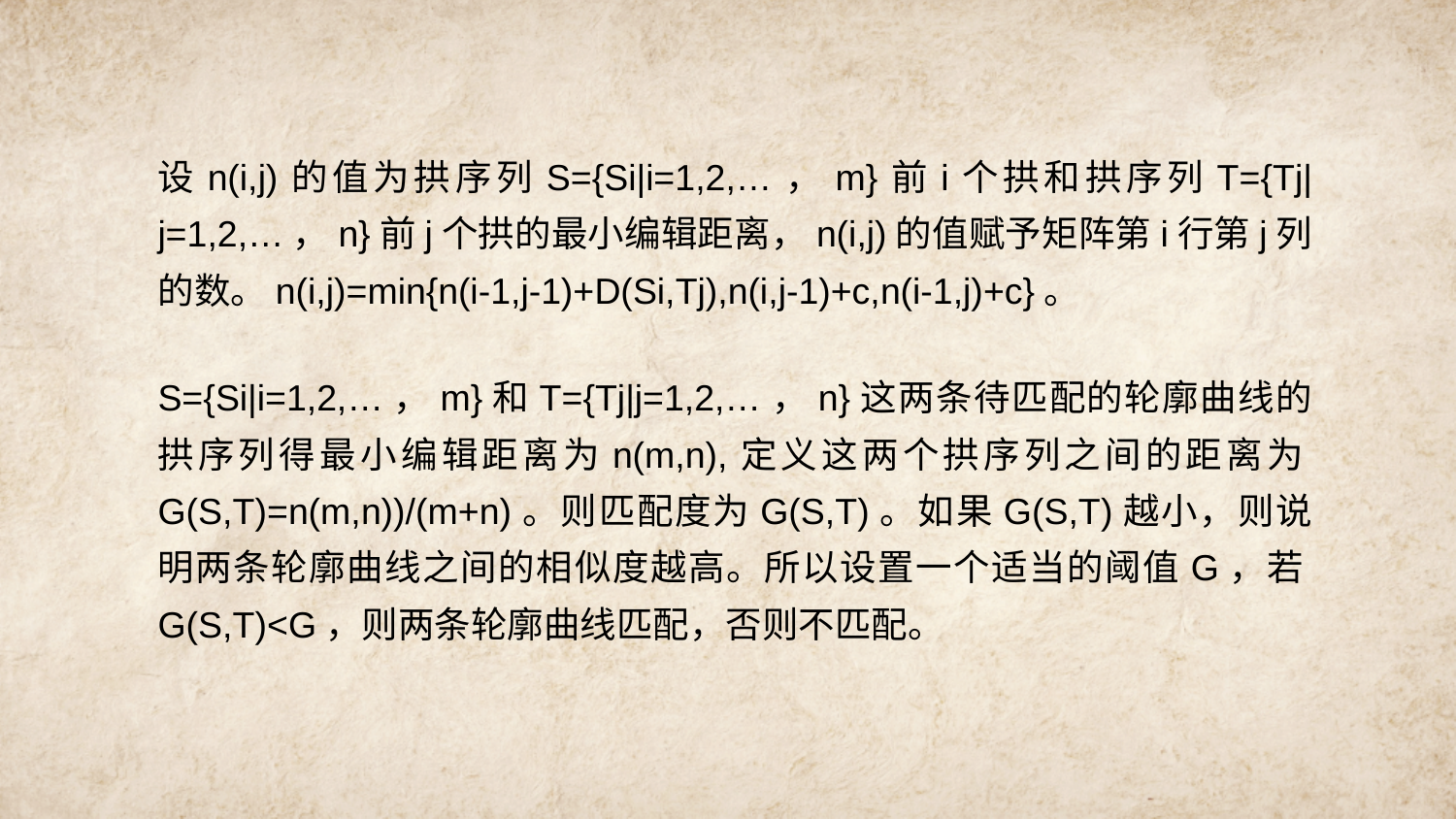

设n(i,j)的值为拱序列S={Si|i=1,2,…，m}前i个拱和拱序列T={Tj|j=1,2,…，n}前j个拱的最小编辑距离，n(i,j)的值赋予矩阵第i行第j列的数。n(i,j)=min{n(i-1,j-1)+D(Si,Tj),n(i,j-1)+c,n(i-1,j)+c}。
S={Si|i=1,2,…，m}和T={Tj|j=1,2,…，n}这两条待匹配的轮廓曲线的拱序列得最小编辑距离为n(m,n),定义这两个拱序列之间的距离为G(S,T)=n(m,n))/(m+n)。则匹配度为G(S,T)。如果G(S,T)越小，则说明两条轮廓曲线之间的相似度越高。所以设置一个适当的阈值G，若G(S,T)<G，则两条轮廓曲线匹配，否则不匹配。